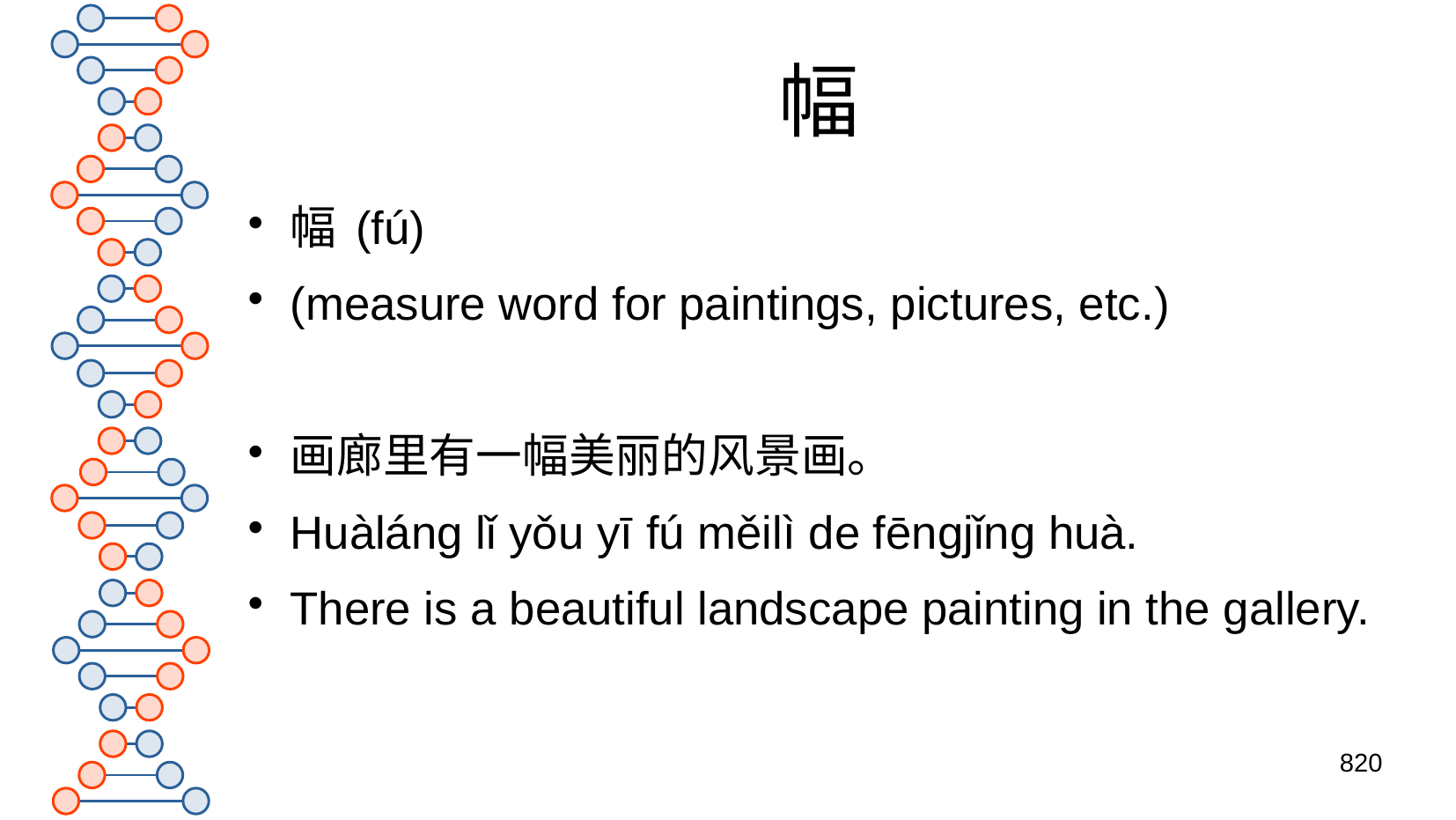

# 幅
幅 (fú)
(measure word for paintings, pictures, etc.)

画廊里有一幅美丽的风景画。
Huàláng lǐ yǒu yī fú měilì de fēngjǐng huà.
There is a beautiful landscape painting in the gallery.

820